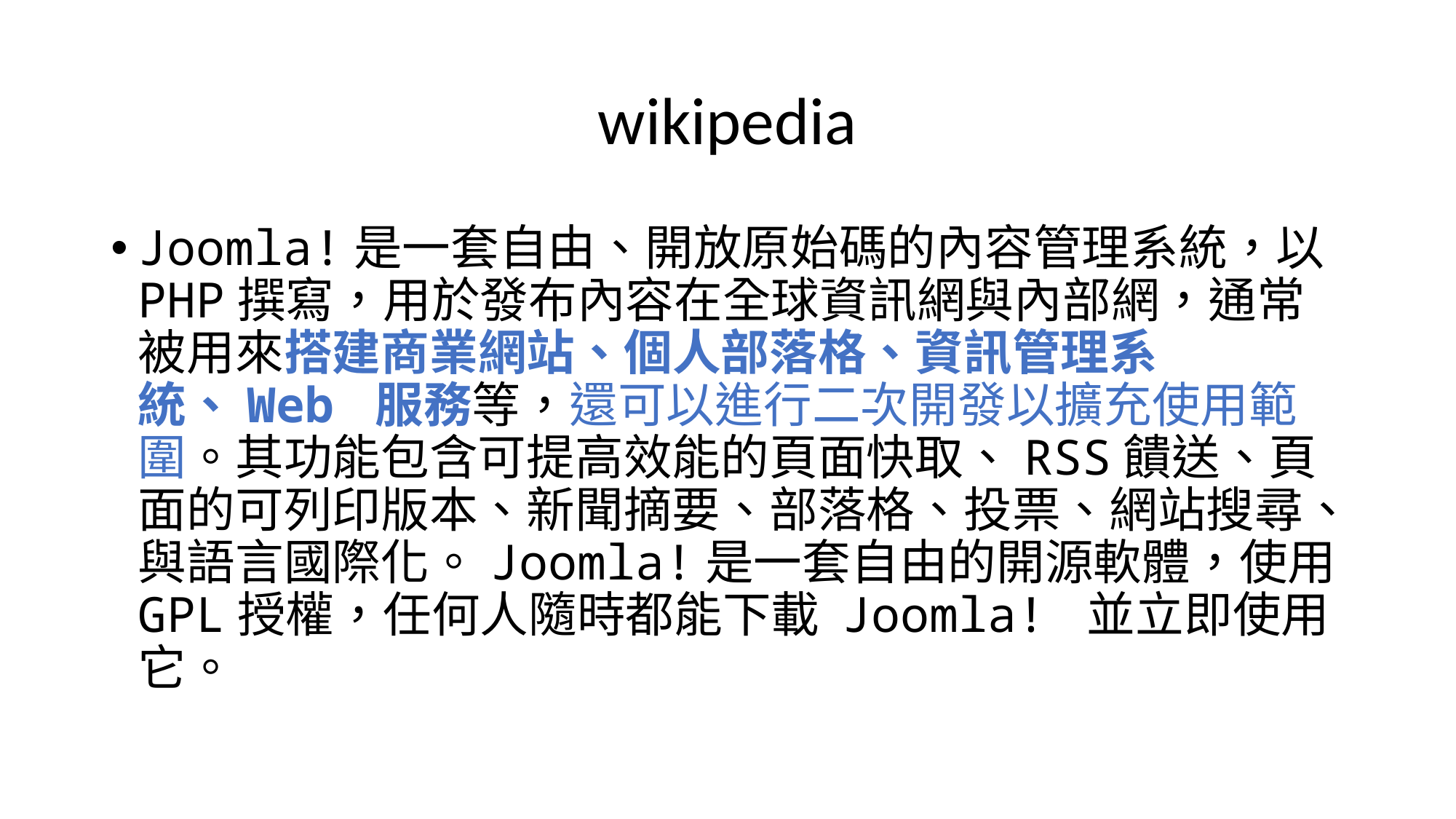

# wikipedia
Joomla!是一套自由、開放原始碼的內容管理系統，以PHP撰寫，用於發布內容在全球資訊網與內部網，通常被用來搭建商業網站、個人部落格、資訊管理系統、Web 服務等，還可以進行二次開發以擴充使用範圍。其功能包含可提高效能的頁面快取、RSS饋送、頁面的可列印版本、新聞摘要、部落格、投票、網站搜尋、與語言國際化。Joomla!是一套自由的開源軟體，使用GPL授權，任何人隨時都能下載 Joomla! 並立即使用它。